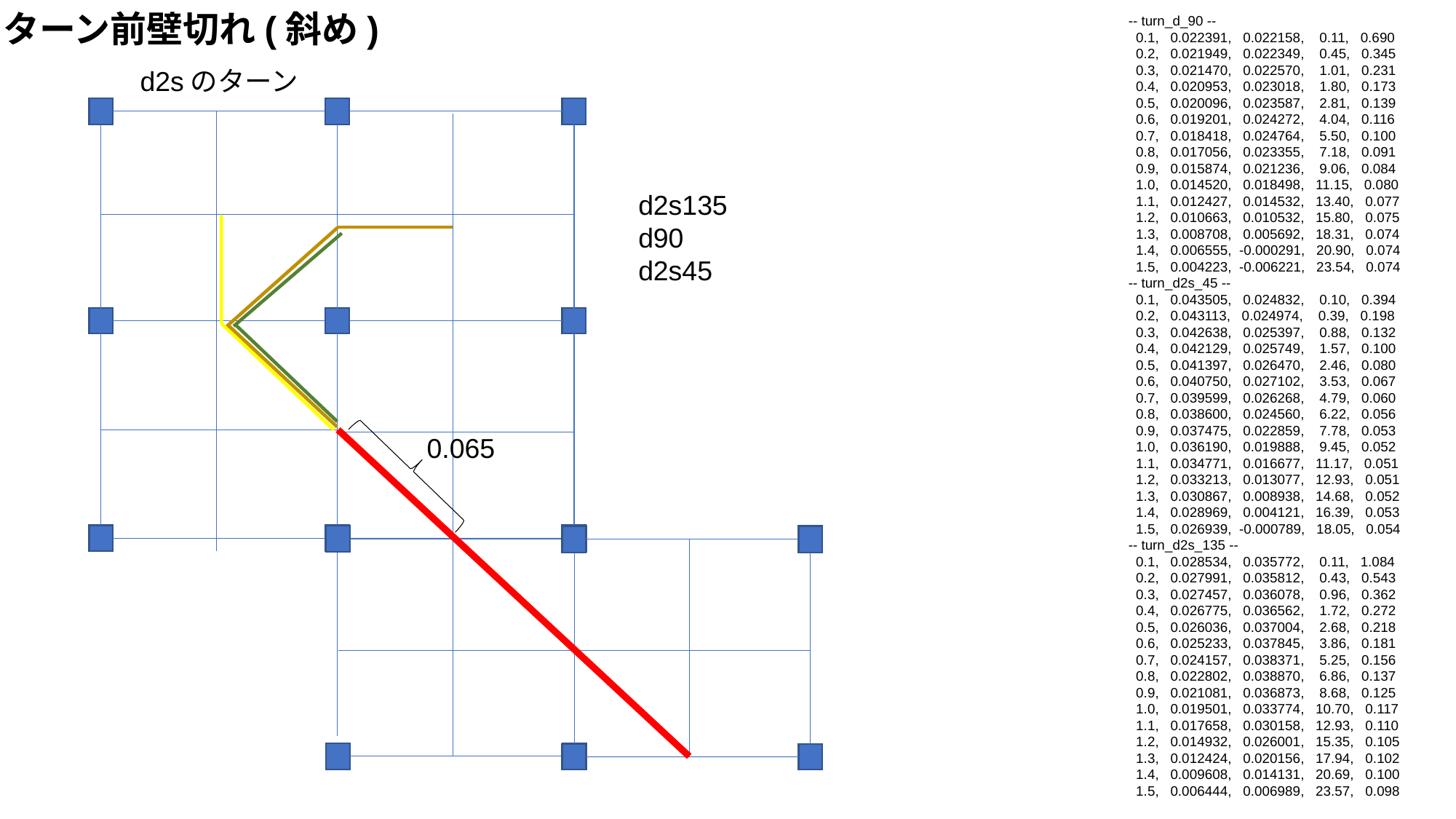

ターン前壁切れ(斜め)
-- turn_d_90 --
  0.1,   0.022391,   0.022158,    0.11,   0.690
  0.2,   0.021949,   0.022349,    0.45,   0.345
  0.3,   0.021470,   0.022570,    1.01,   0.231
  0.4,   0.020953,   0.023018,    1.80,   0.173
  0.5,   0.020096,   0.023587,    2.81,   0.139
  0.6,   0.019201,   0.024272,    4.04,   0.116
  0.7,   0.018418,   0.024764,    5.50,   0.100
  0.8,   0.017056,   0.023355,    7.18,   0.091
  0.9,   0.015874,   0.021236,    9.06,   0.084
  1.0,   0.014520,   0.018498,   11.15,   0.080
  1.1,   0.012427,   0.014532,   13.40,   0.077
  1.2,   0.010663,   0.010532,   15.80,   0.075
  1.3,   0.008708,   0.005692,   18.31,   0.074
  1.4,   0.006555,  -0.000291,   20.90,   0.074
  1.5,   0.004223,  -0.006221,   23.54,   0.074
-- turn_d2s_45 --
  0.1,   0.043505,   0.024832,    0.10,   0.394
  0.2,   0.043113,   0.024974,    0.39,   0.198
  0.3,   0.042638,   0.025397,    0.88,   0.132
  0.4,   0.042129,   0.025749,    1.57,   0.100
  0.5,   0.041397,   0.026470,    2.46,   0.080
  0.6,   0.040750,   0.027102,    3.53,   0.067
  0.7,   0.039599,   0.026268,    4.79,   0.060
  0.8,   0.038600,   0.024560,    6.22,   0.056
  0.9,   0.037475,   0.022859,    7.78,   0.053
  1.0,   0.036190,   0.019888,    9.45,   0.052
  1.1,   0.034771,   0.016677,   11.17,   0.051
  1.2,   0.033213,   0.013077,   12.93,   0.051
  1.3,   0.030867,   0.008938,   14.68,   0.052
  1.4,   0.028969,   0.004121,   16.39,   0.053
  1.5,   0.026939,  -0.000789,   18.05,   0.054
-- turn_d2s_135 --
  0.1,   0.028534,   0.035772,    0.11,   1.084
  0.2,   0.027991,   0.035812,    0.43,   0.543
  0.3,   0.027457,   0.036078,    0.96,   0.362
  0.4,   0.026775,   0.036562,    1.72,   0.272
  0.5,   0.026036,   0.037004,    2.68,   0.218
  0.6,   0.025233,   0.037845,    3.86,   0.181
  0.7,   0.024157,   0.038371,    5.25,   0.156
  0.8,   0.022802,   0.038870,    6.86,   0.137
  0.9,   0.021081,   0.036873,    8.68,   0.125
  1.0,   0.019501,   0.033774,   10.70,   0.117
  1.1,   0.017658,   0.030158,   12.93,   0.110
  1.2,   0.014932,   0.026001,   15.35,   0.105
  1.3,   0.012424,   0.020156,   17.94,   0.102
  1.4,   0.009608,   0.014131,   20.69,   0.100
  1.5,   0.006444,   0.006989,   23.57,   0.098
d2sのターン

d2s135
d90
d2s45

0.065